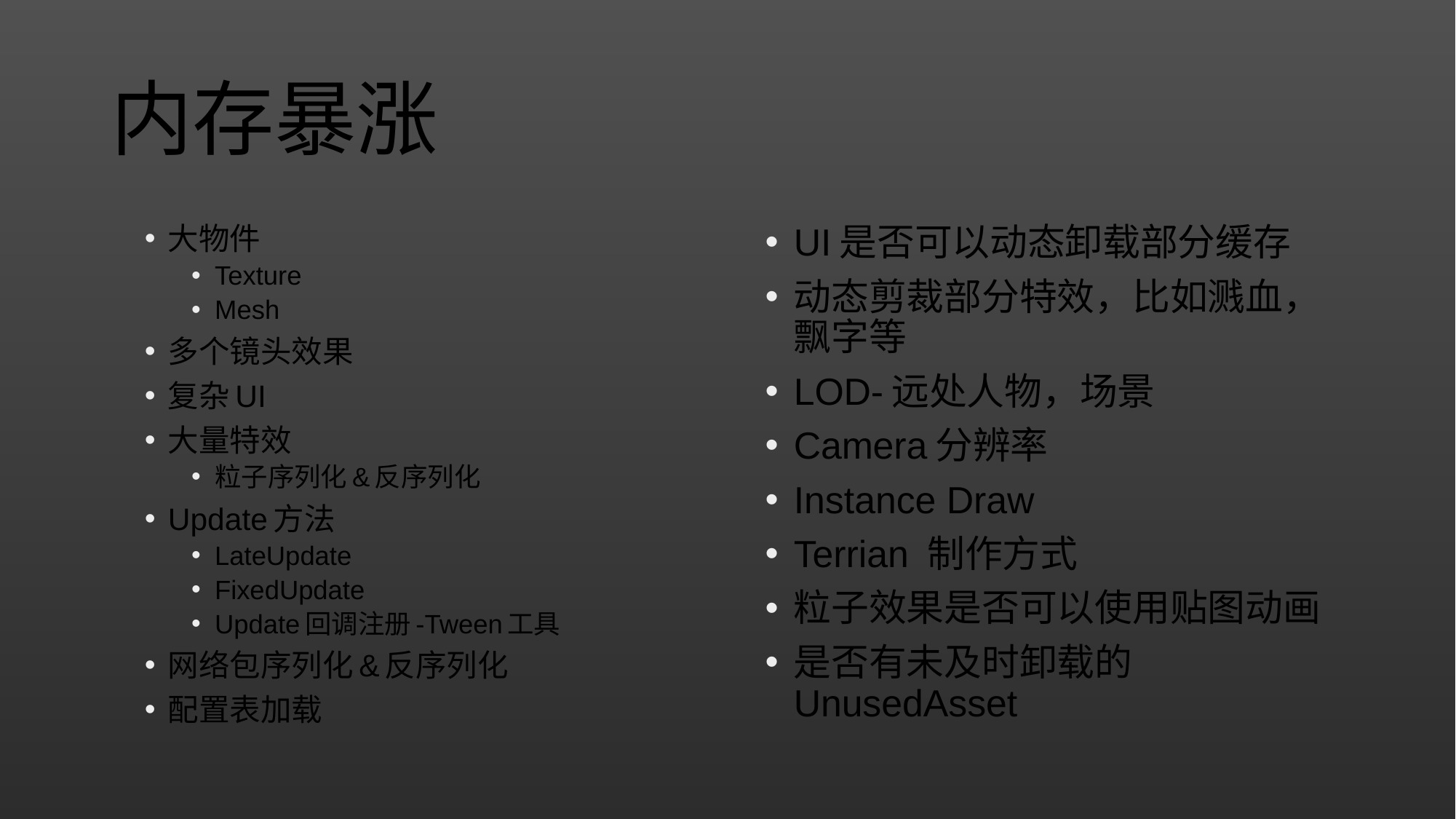

# 内存暴涨
大物件
Texture
Mesh
多个镜头效果
复杂UI
大量特效
粒子序列化&反序列化
Update方法
LateUpdate
FixedUpdate
Update回调注册-Tween工具
网络包序列化&反序列化
配置表加载
UI是否可以动态卸载部分缓存
动态剪裁部分特效，比如溅血，飘字等
LOD-远处人物，场景
Camera分辨率
Instance Draw
Terrian 制作方式
粒子效果是否可以使用贴图动画
是否有未及时卸载的UnusedAsset